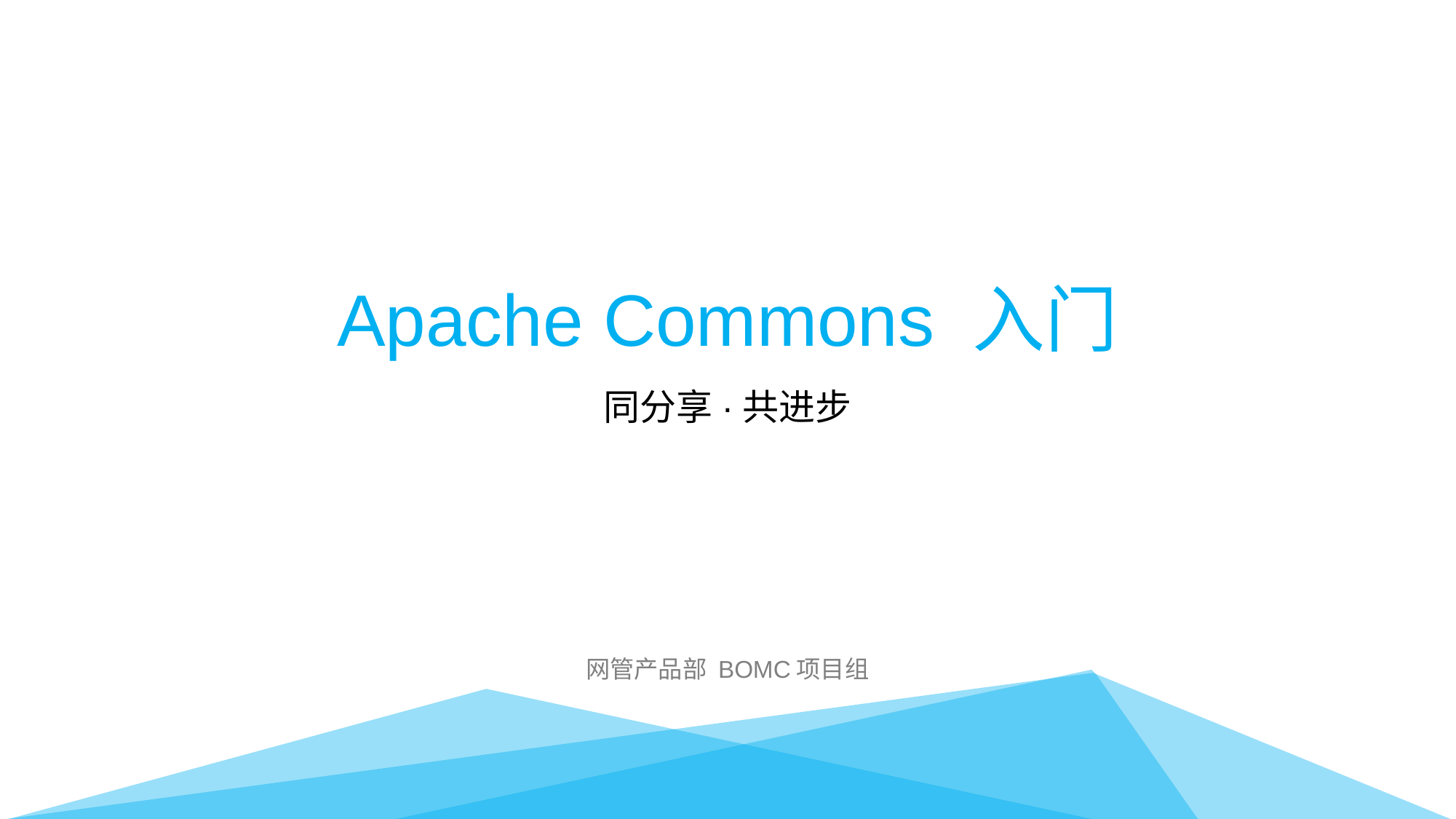

# Apache Commons 入门
同分享·共进步
网管产品部 BOMC项目组